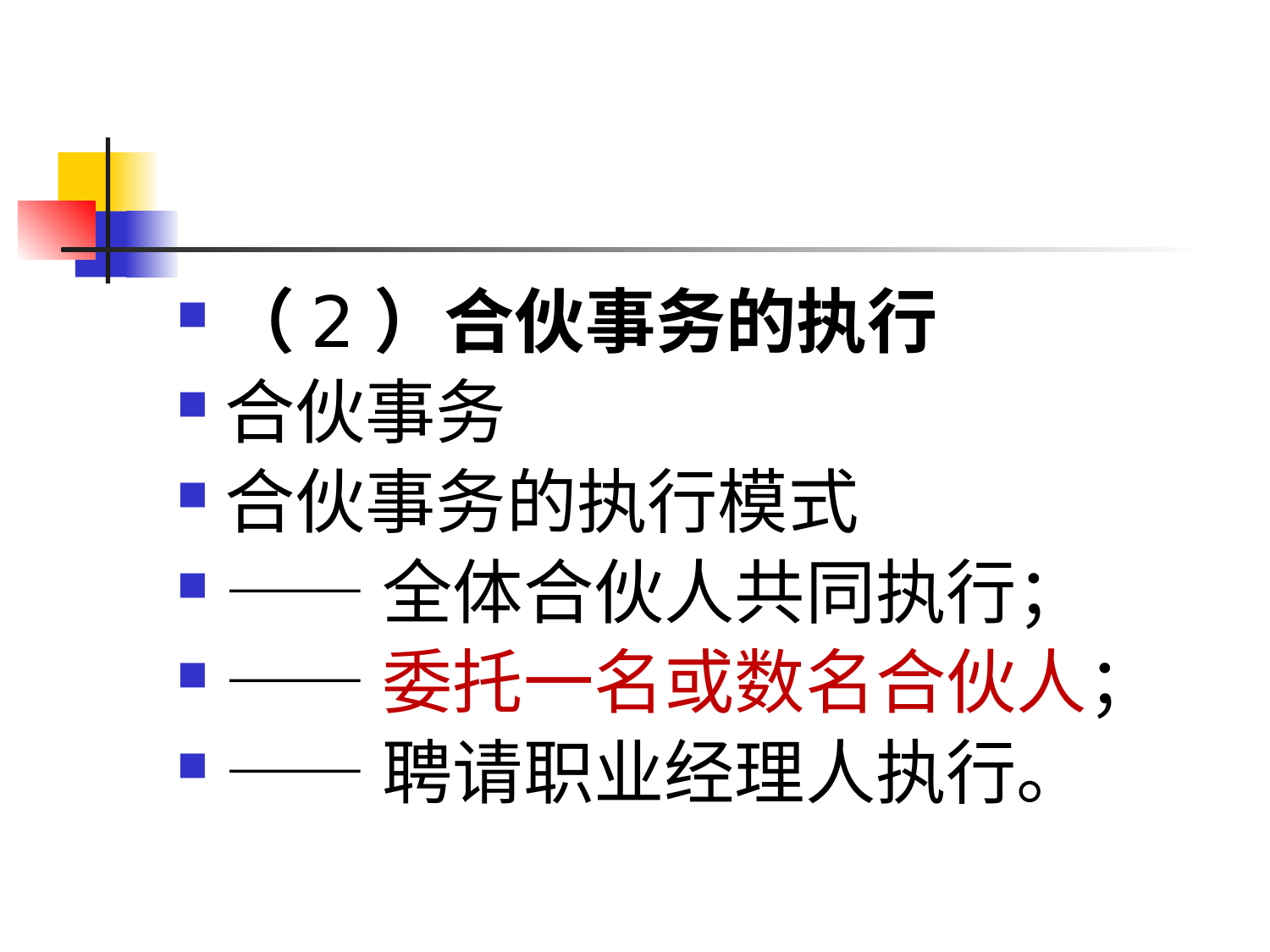

#
（2）合伙事务的执行
合伙事务
合伙事务的执行模式
——全体合伙人共同执行；
——委托一名或数名合伙人；
——聘请职业经理人执行。